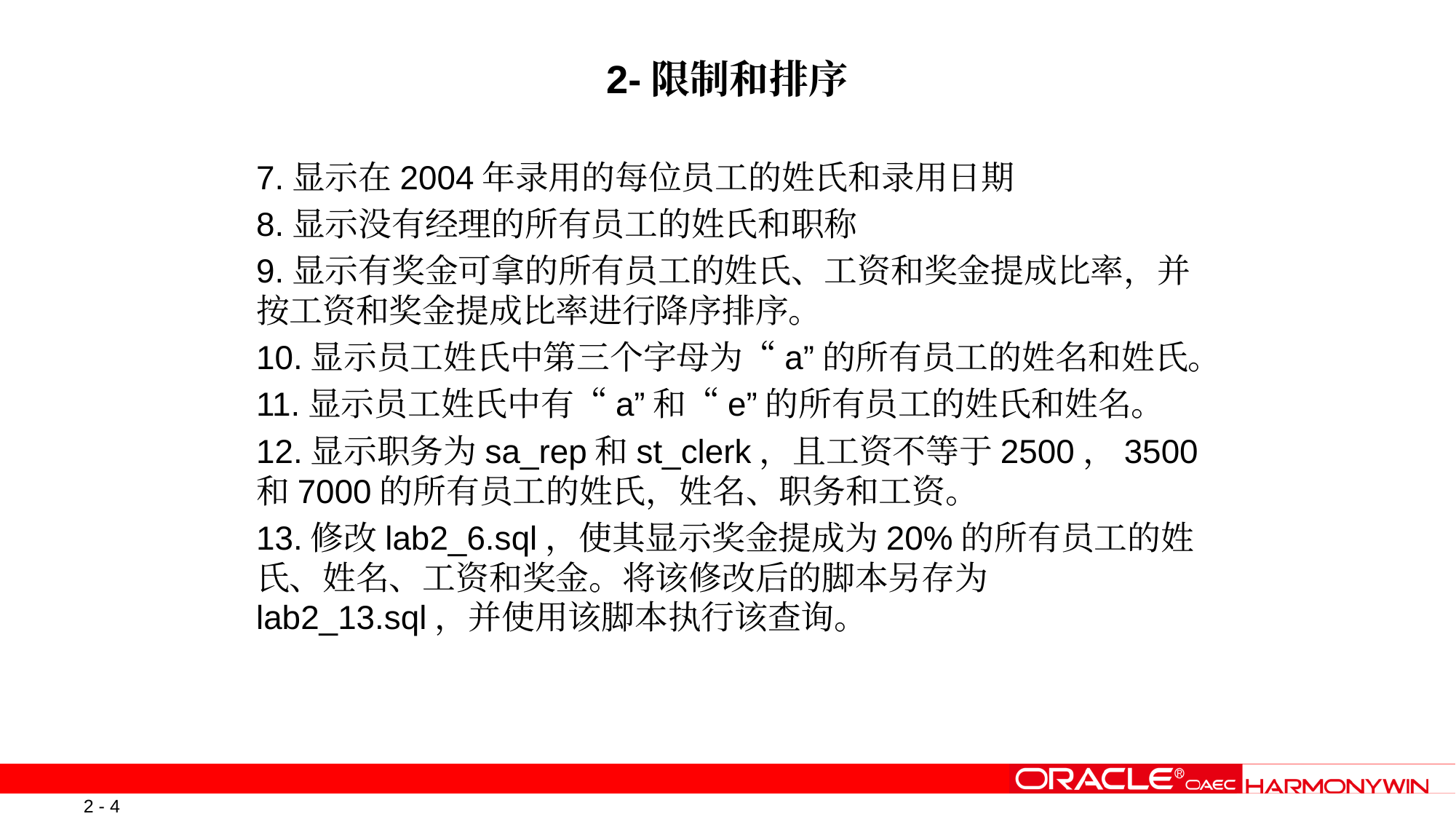

# 2-限制和排序
7.显示在2004年录用的每位员工的姓氏和录用日期
8.显示没有经理的所有员工的姓氏和职称
9.显示有奖金可拿的所有员工的姓氏、工资和奖金提成比率，并按工资和奖金提成比率进行降序排序。
10.显示员工姓氏中第三个字母为“a”的所有员工的姓名和姓氏。
11.显示员工姓氏中有“a”和“e”的所有员工的姓氏和姓名。
12.显示职务为sa_rep和st_clerk，且工资不等于2500，3500和7000的所有员工的姓氏，姓名、职务和工资。
13.修改lab2_6.sql，使其显示奖金提成为20%的所有员工的姓氏、姓名、工资和奖金。将该修改后的脚本另存为lab2_13.sql，并使用该脚本执行该查询。